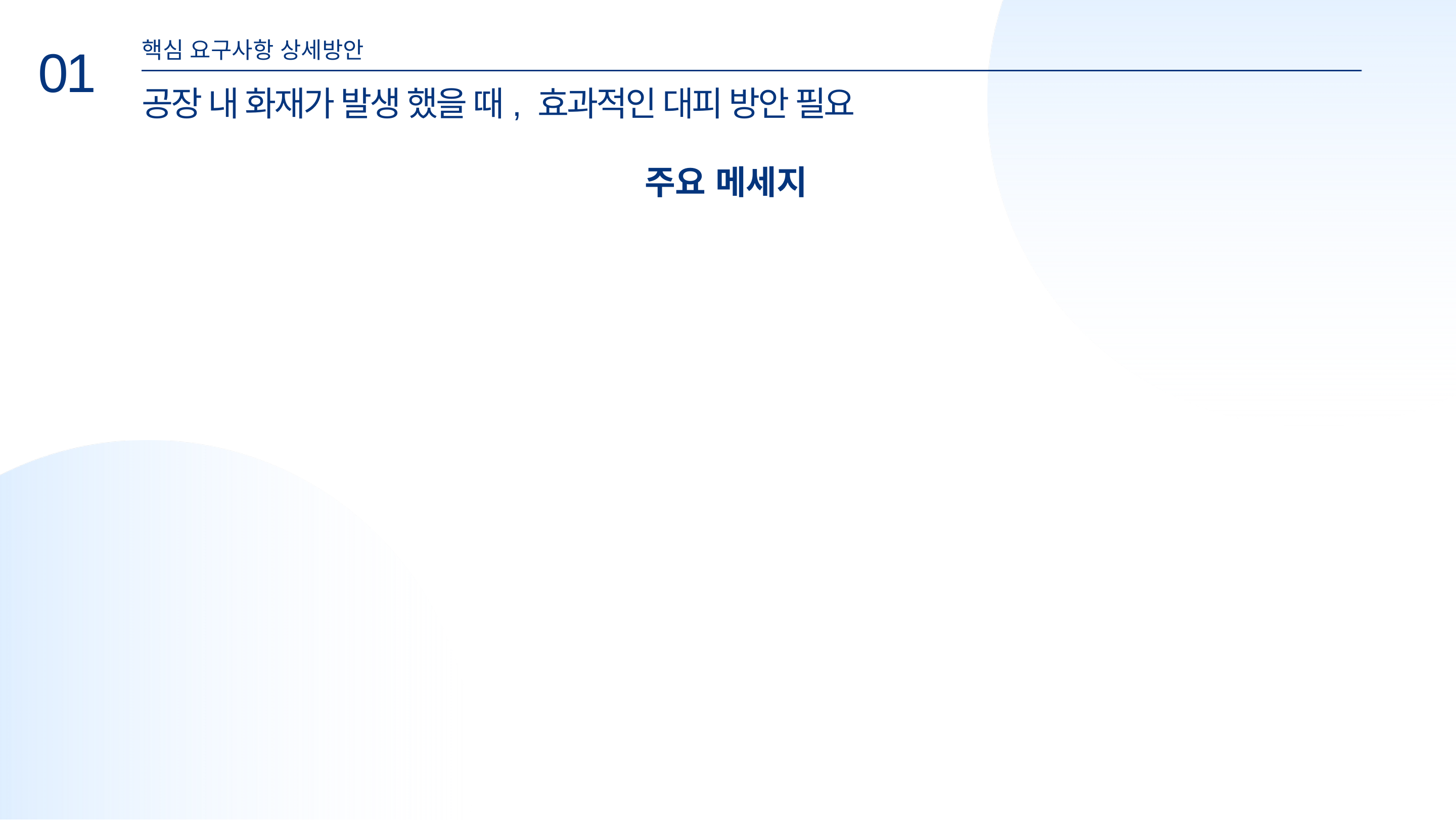

핵심 요구사항 상세방안
01
공장 내 화재가 발생 했을 때, 효과적인 대피 방안 필요
주요 메세지